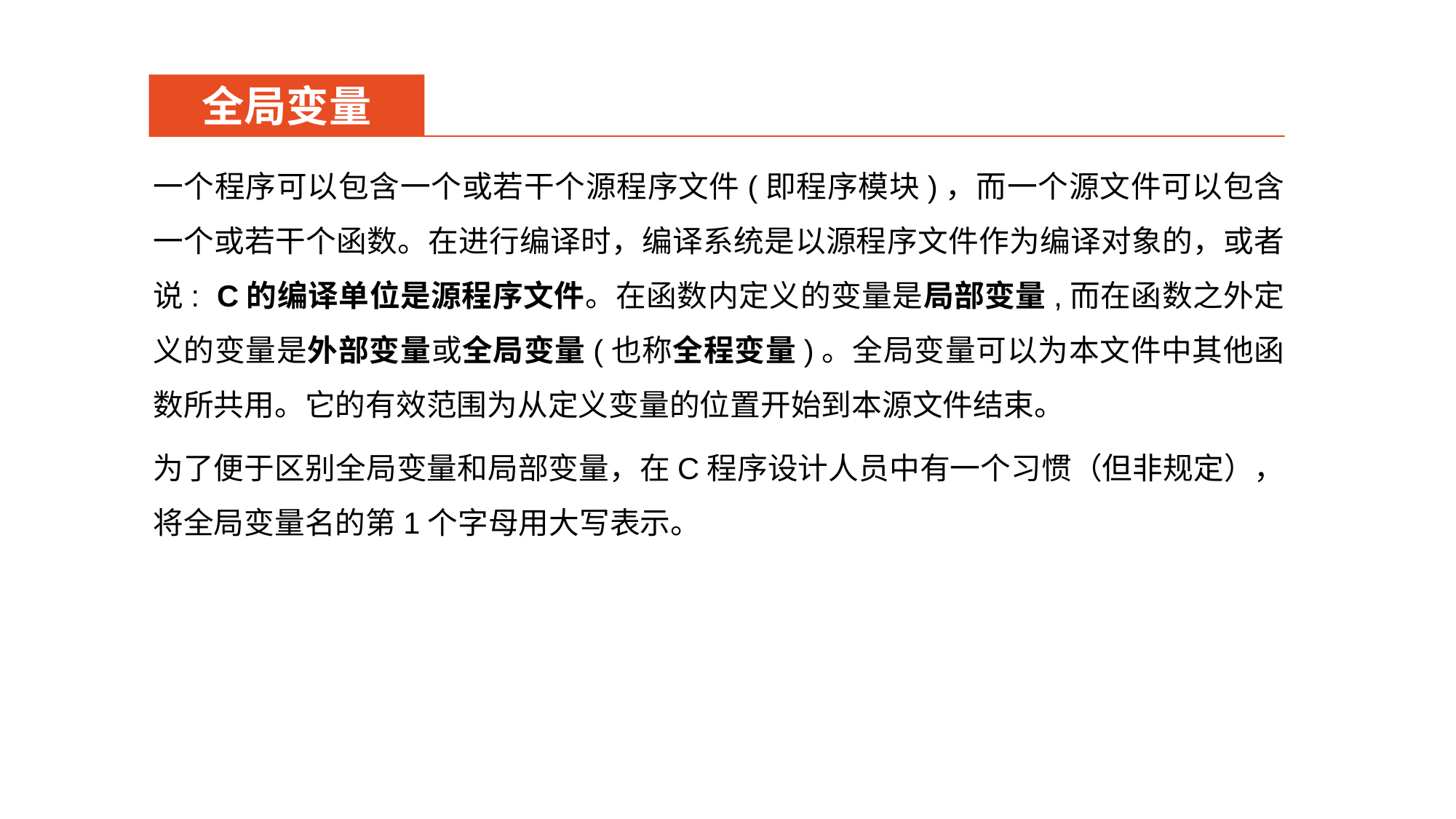

全局变量
一个程序可以包含一个或若干个源程序文件(即程序模块)，而一个源文件可以包含一个或若干个函数。在进行编译时，编译系统是以源程序文件作为编译对象的，或者说:  C的编译单位是源程序文件。在函数内定义的变量是局部变量,而在函数之外定义的变量是外部变量或全局变量(也称全程变量)。全局变量可以为本文件中其他函数所共用。它的有效范围为从定义变量的位置开始到本源文件结束。
为了便于区别全局变量和局部变量，在C程序设计人员中有一个习惯（但非规定），将全局变量名的第1个字母用大写表示。